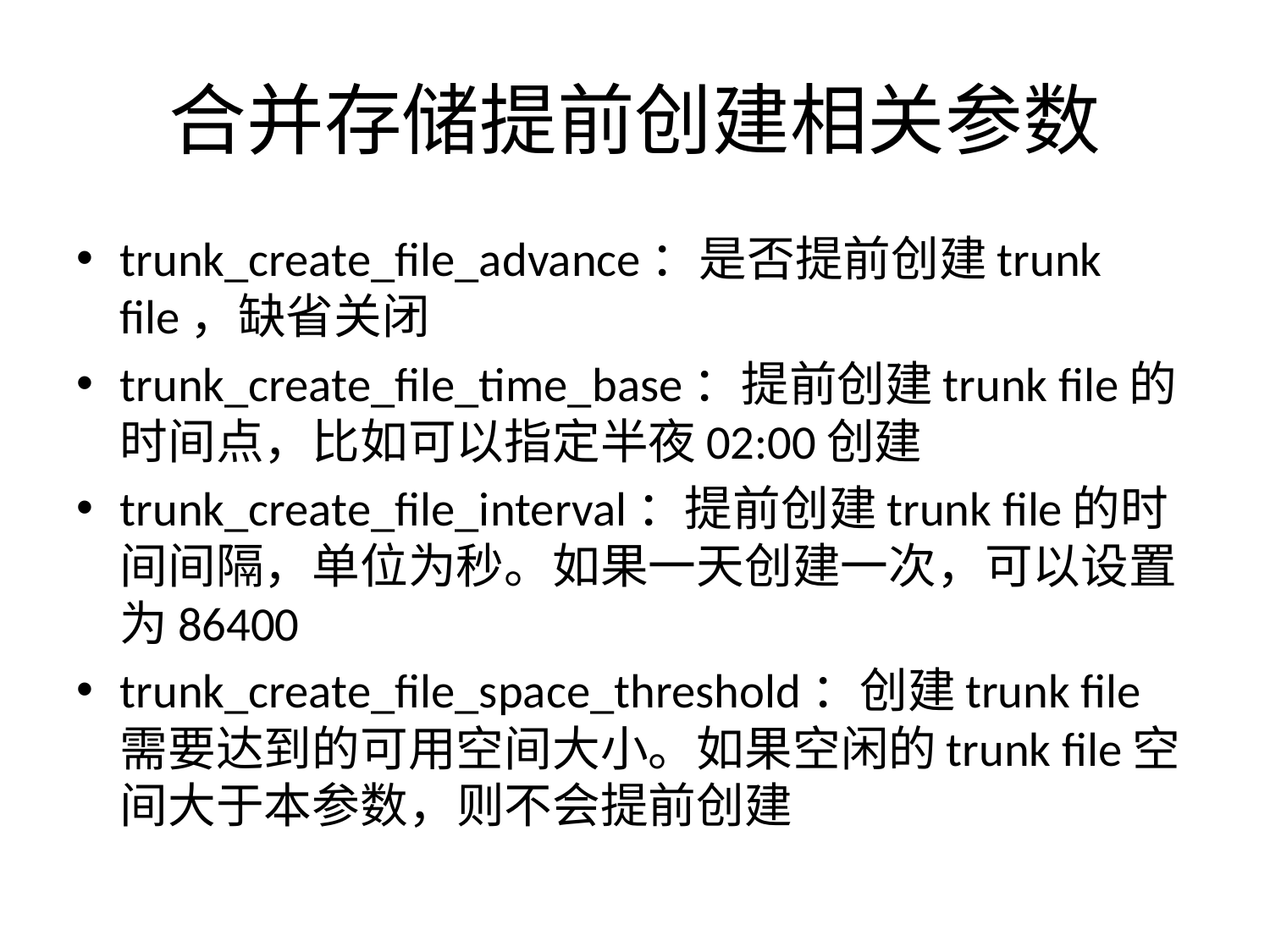

# 合并存储提前创建相关参数
trunk_create_file_advance：是否提前创建trunk file，缺省关闭
trunk_create_file_time_base：提前创建trunk file的时间点，比如可以指定半夜02:00创建
trunk_create_file_interval：提前创建trunk file的时间间隔，单位为秒。如果一天创建一次，可以设置为86400
trunk_create_file_space_threshold：创建trunk file需要达到的可用空间大小。如果空闲的trunk file空间大于本参数，则不会提前创建